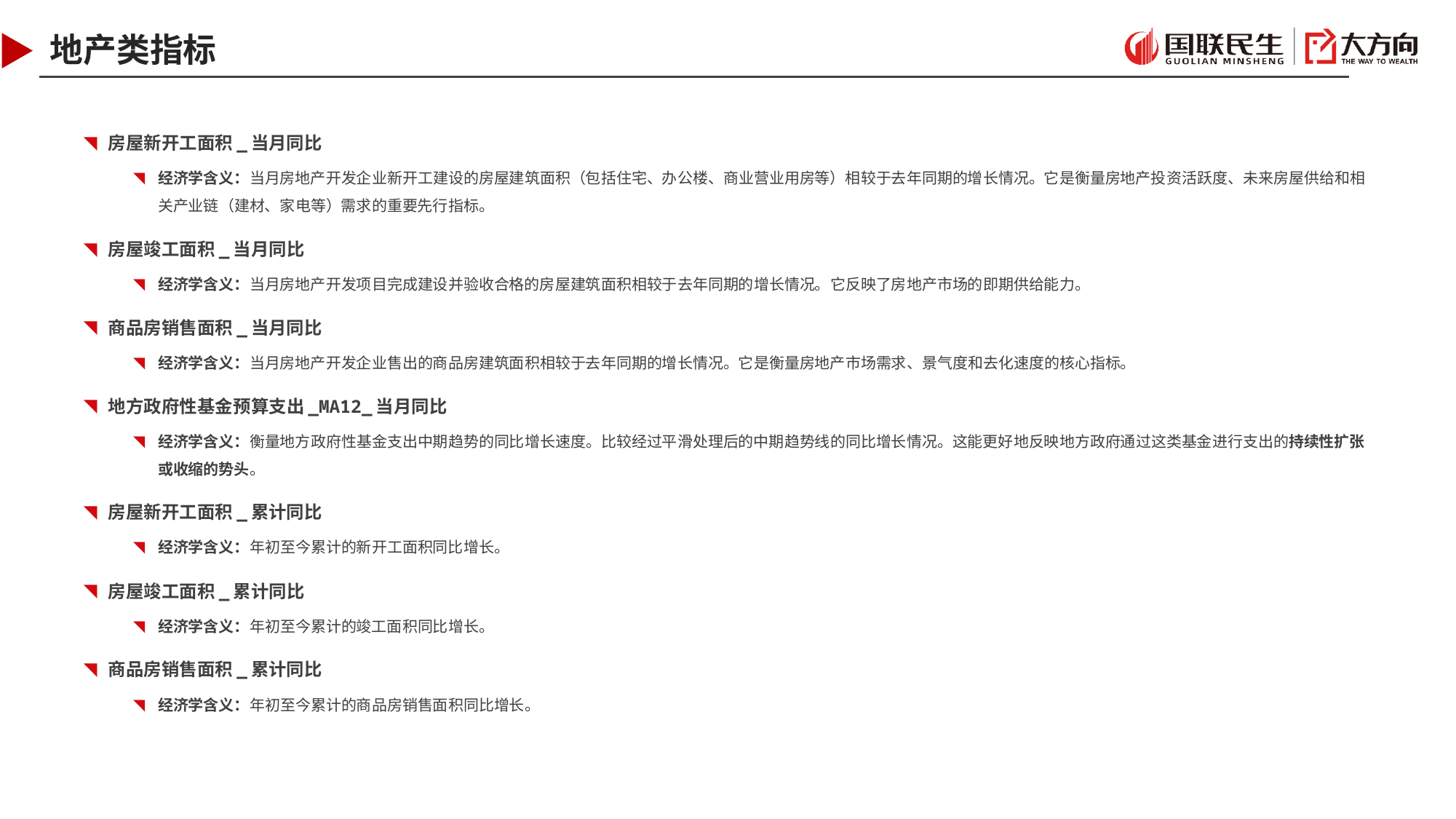

# 地产类指标
房屋新开工面积_当月同比
经济学含义：当月房地产开发企业新开工建设的房屋建筑面积（包括住宅、办公楼、商业营业用房等）相较于去年同期的增长情况。它是衡量房地产投资活跃度、未来房屋供给和相关产业链（建材、家电等）需求的重要先行指标。
房屋竣工面积_当月同比
经济学含义：当月房地产开发项目完成建设并验收合格的房屋建筑面积相较于去年同期的增长情况。它反映了房地产市场的即期供给能力。
商品房销售面积_当月同比
经济学含义：当月房地产开发企业售出的商品房建筑面积相较于去年同期的增长情况。它是衡量房地产市场需求、景气度和去化速度的核心指标。
地方政府性基金预算支出_MA12_当月同比
经济学含义：衡量地方政府性基金支出中期趋势的同比增长速度。比较经过平滑处理后的中期趋势线的同比增长情况。这能更好地反映地方政府通过这类基金进行支出的持续性扩张或收缩的势头。
房屋新开工面积_累计同比
经济学含义：年初至今累计的新开工面积同比增长。
房屋竣工面积_累计同比
经济学含义：年初至今累计的竣工面积同比增长。
商品房销售面积_累计同比
经济学含义：年初至今累计的商品房销售面积同比增长。